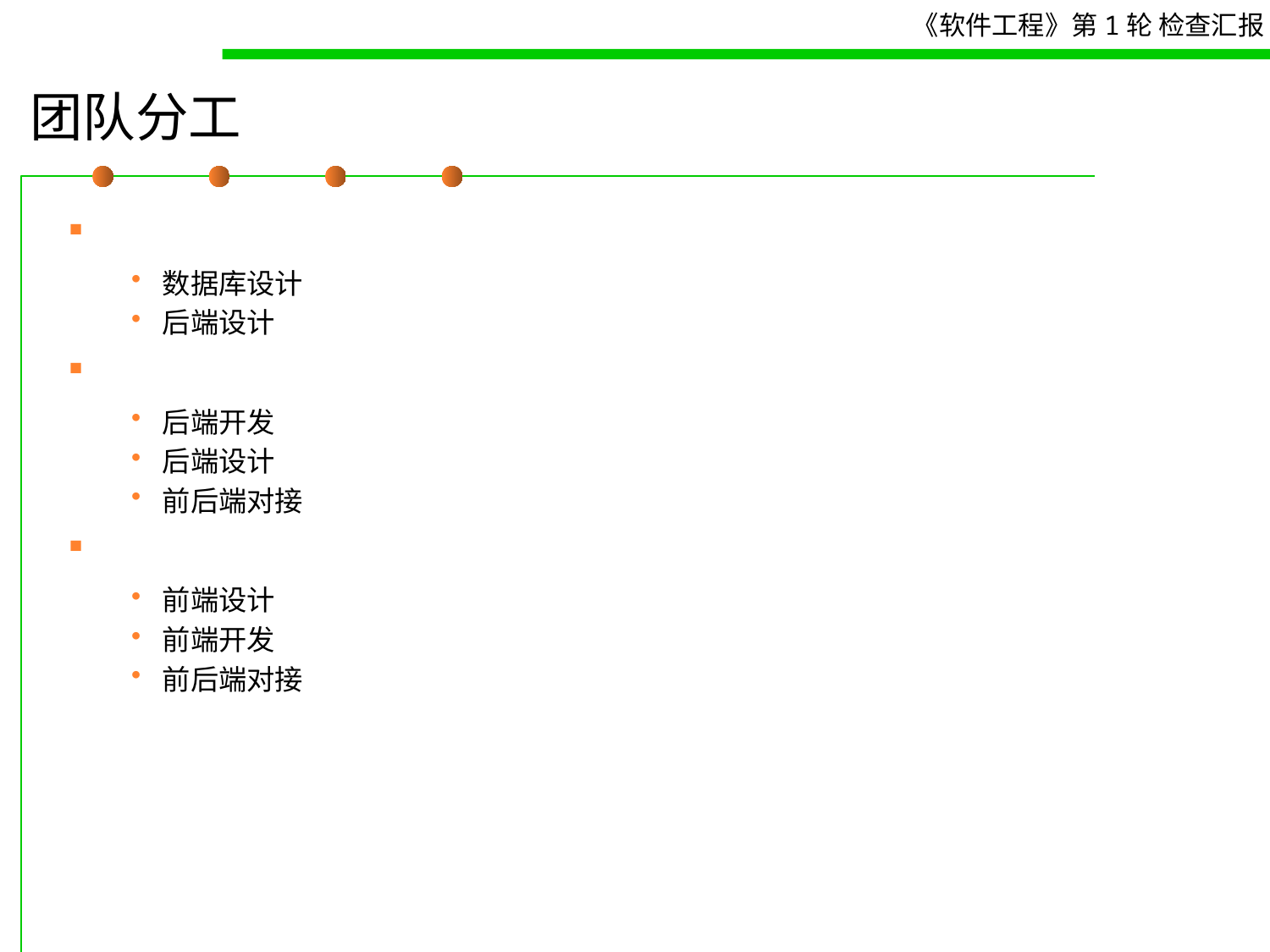

# 团队分工

数据库设计
后端设计

后端开发
后端设计
前后端对接

前端设计
前端开发
前后端对接